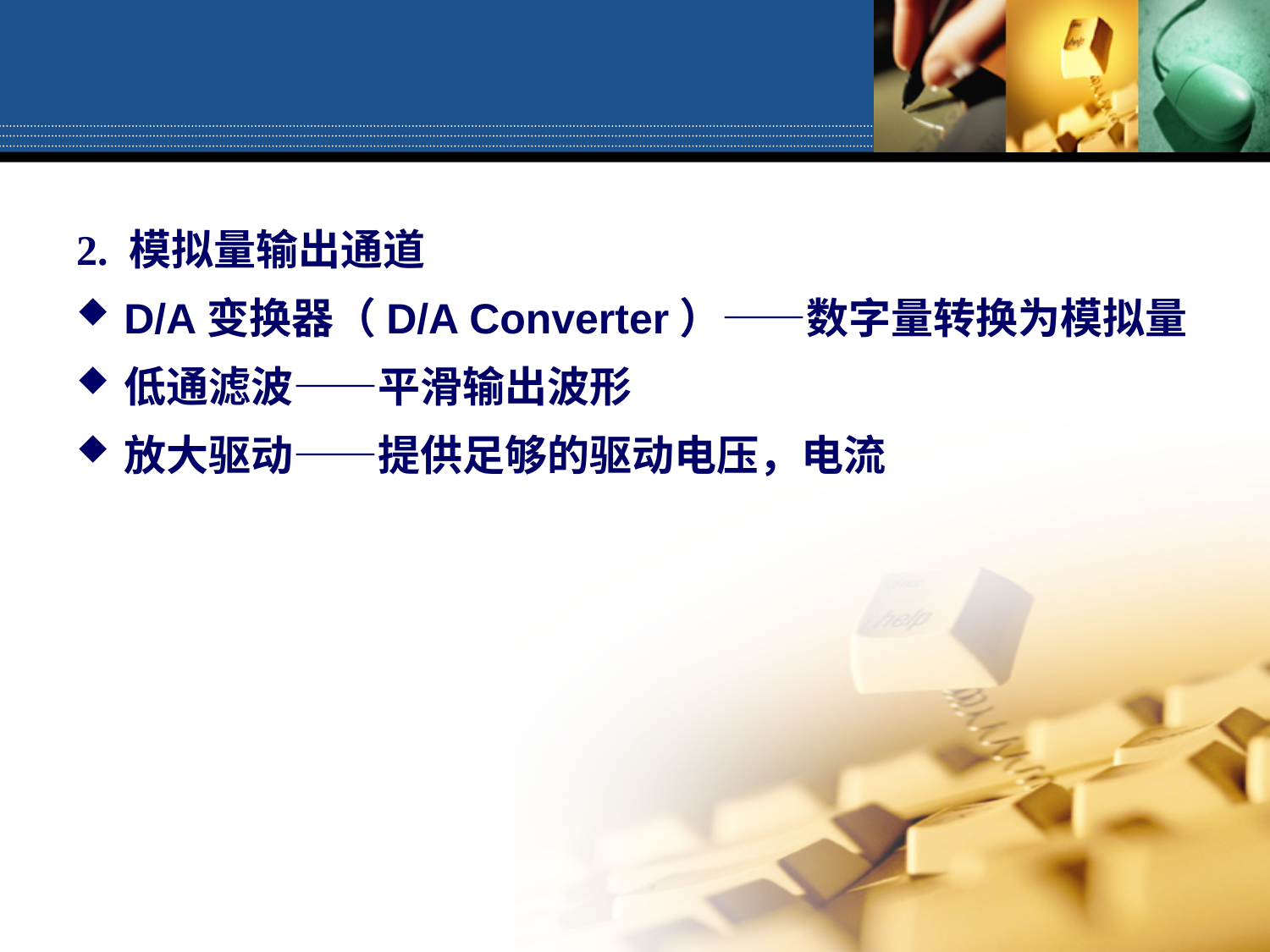

2. 模拟量输出通道
D/A变换器（D/A Converter）——数字量转换为模拟量
低通滤波——平滑输出波形
放大驱动——提供足够的驱动电压，电流